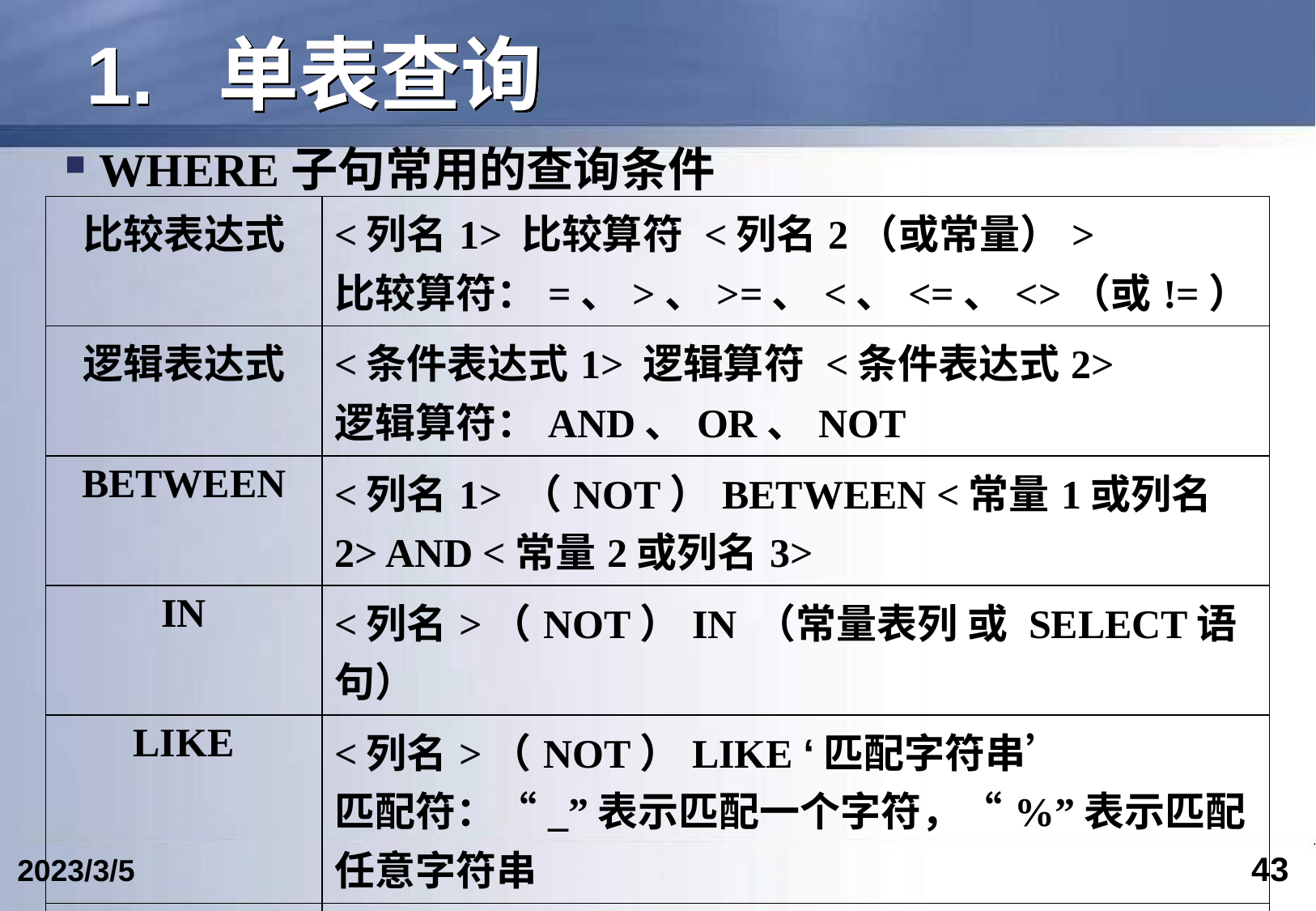

# 1.  单表查询
WHERE子句常用的查询条件
| 比较表达式 | <列名1> 比较算符 <列名2（或常量）> 比较算符：=、>、>=、<、<=、<>（或!=） |
| --- | --- |
| 逻辑表达式 | <条件表达式1> 逻辑算符 <条件表达式2> 逻辑算符：AND、OR、NOT |
| BETWEEN | <列名1> （NOT）BETWEEN <常量1或列名2> AND <常量2或列名3> |
| IN | <列名>（NOT）IN （常量表列 或 SELECT语句） |
| LIKE | <列名>（NOT）LIKE ‘匹配字符串’ 匹配符：“\_”表示匹配一个字符，“%”表示匹配任意字符串 |
| NULL | <列名> IS（NOT） NULL |
| EXISTS | （NOT）EXISTS （SELECT语句） |

43
2023/3/5